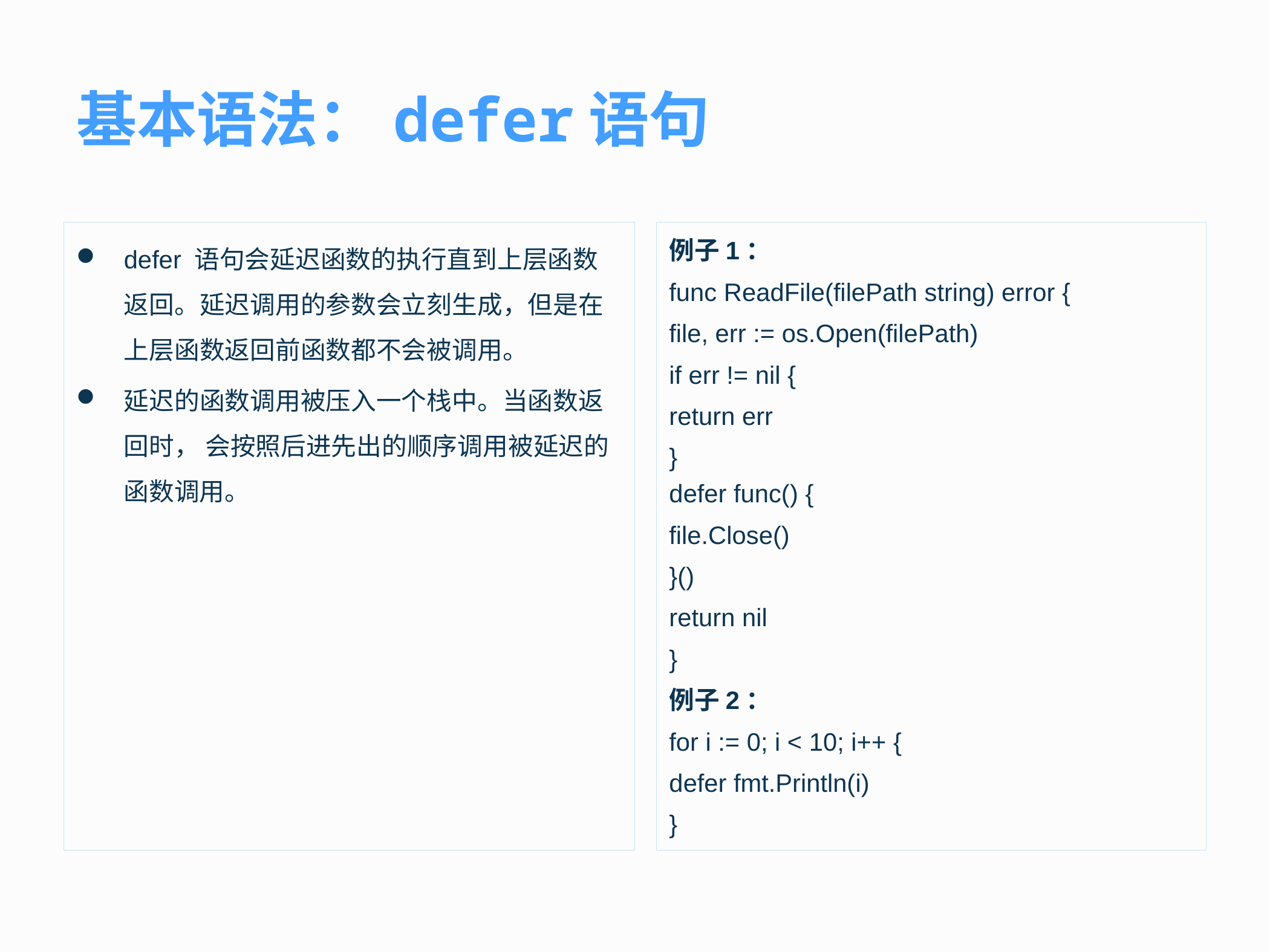

# 基本语法：defer语句
defer 语句会延迟函数的执行直到上层函数返回。延迟调用的参数会立刻生成，但是在上层函数返回前函数都不会被调用。
延迟的函数调用被压入一个栈中。当函数返回时， 会按照后进先出的顺序调用被延迟的函数调用。

例子1：
func ReadFile(filePath string) error {
file, err := os.Open(filePath)
if err != nil {
return err
}
defer func() {
file.Close()
}()
return nil
}
例子2：
for i := 0; i < 10; i++ {
defer fmt.Println(i)
}